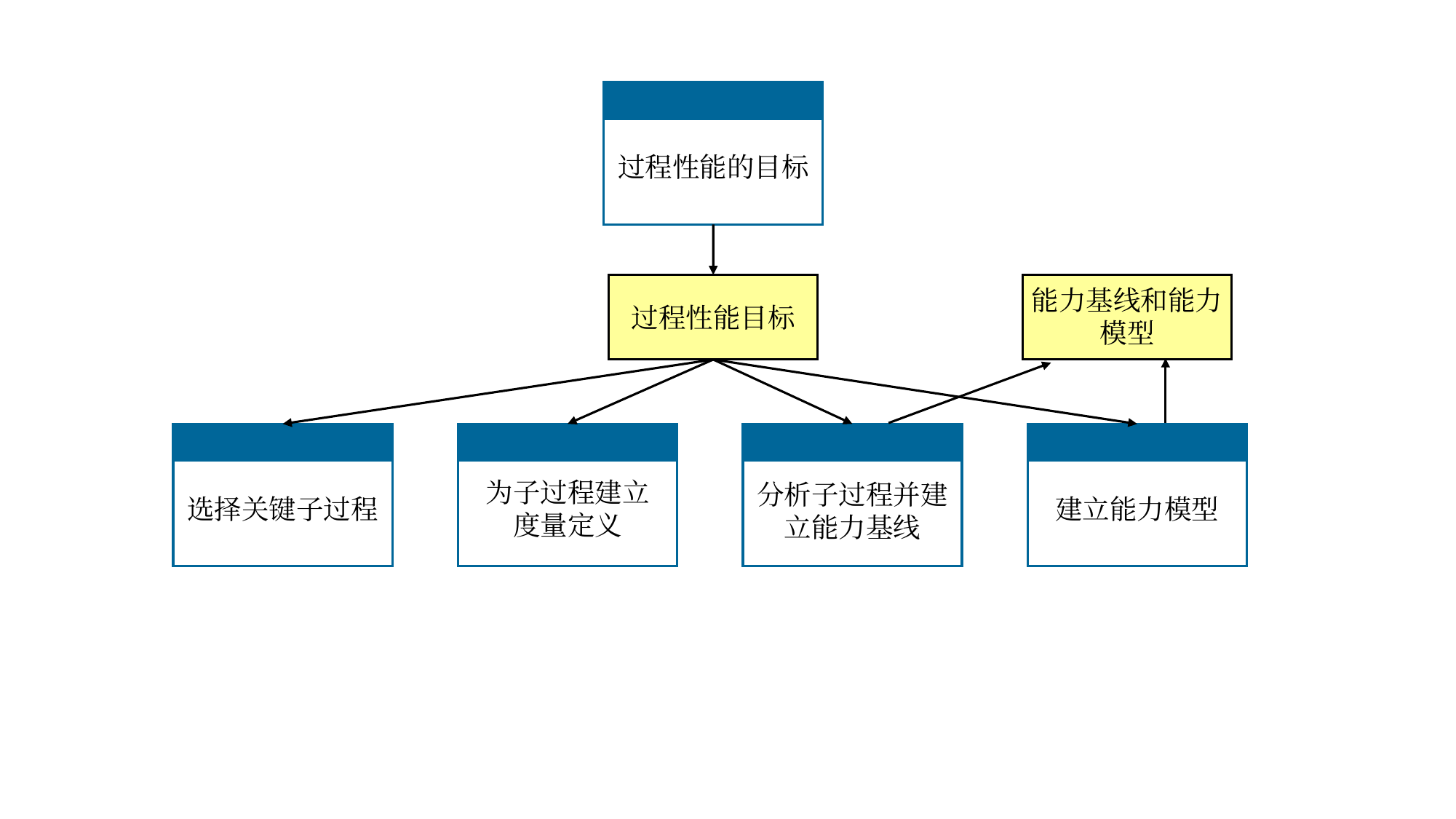

过程性能的目标

过程性能目标

能力基线和能力模型

选择关键子过程

为子过程建立
度量定义

分析子过程并建立能力基线

建立能力模型